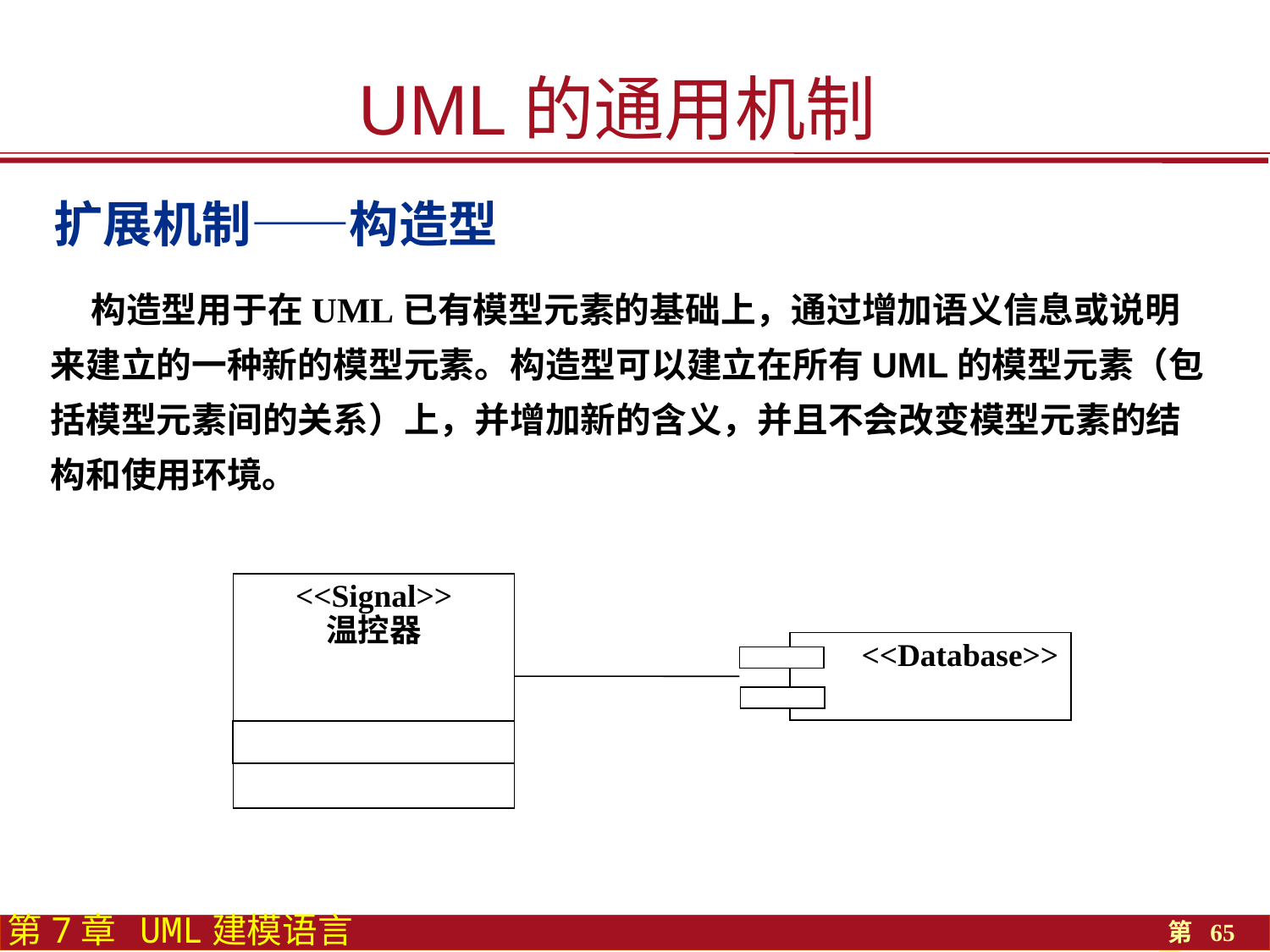

UML的通用机制
扩展机制——构造型
    构造型用于在UML已有模型元素的基础上，通过增加语义信息或说明来建立的一种新的模型元素。构造型可以建立在所有UML的模型元素（包括模型元素间的关系）上，并增加新的含义，并且不会改变模型元素的结构和使用环境。
<<Signal>>
温控器

<<Database>>